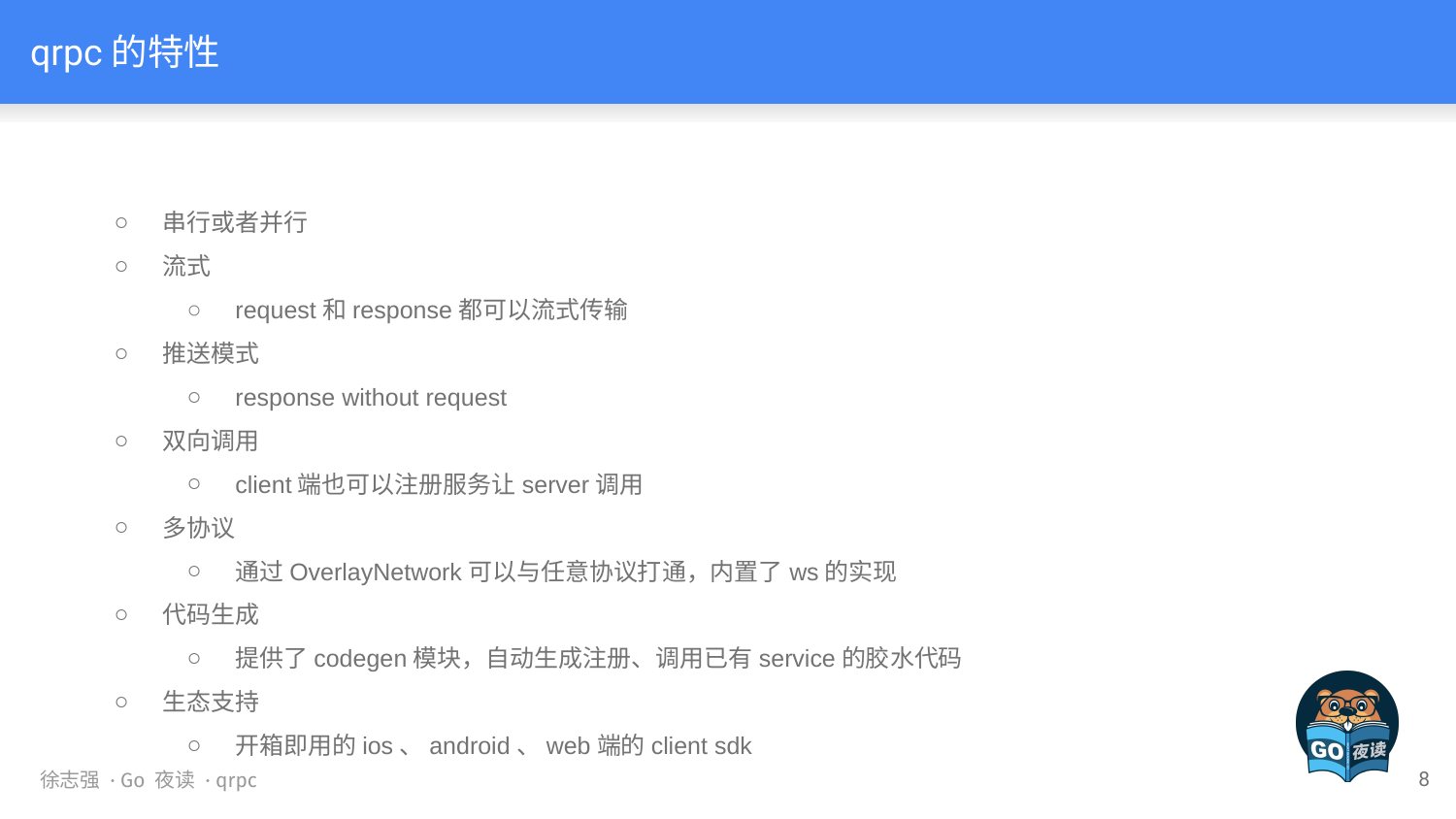

# qrpc的特性
串行或者并行
流式
request和response都可以流式传输
推送模式
response without request
双向调用
client端也可以注册服务让server调用
多协议
通过OverlayNetwork可以与任意协议打通，内置了ws的实现
代码生成
提供了codegen模块，自动生成注册、调用已有service的胶水代码
生态支持
开箱即用的ios、android、web端的client sdk

8